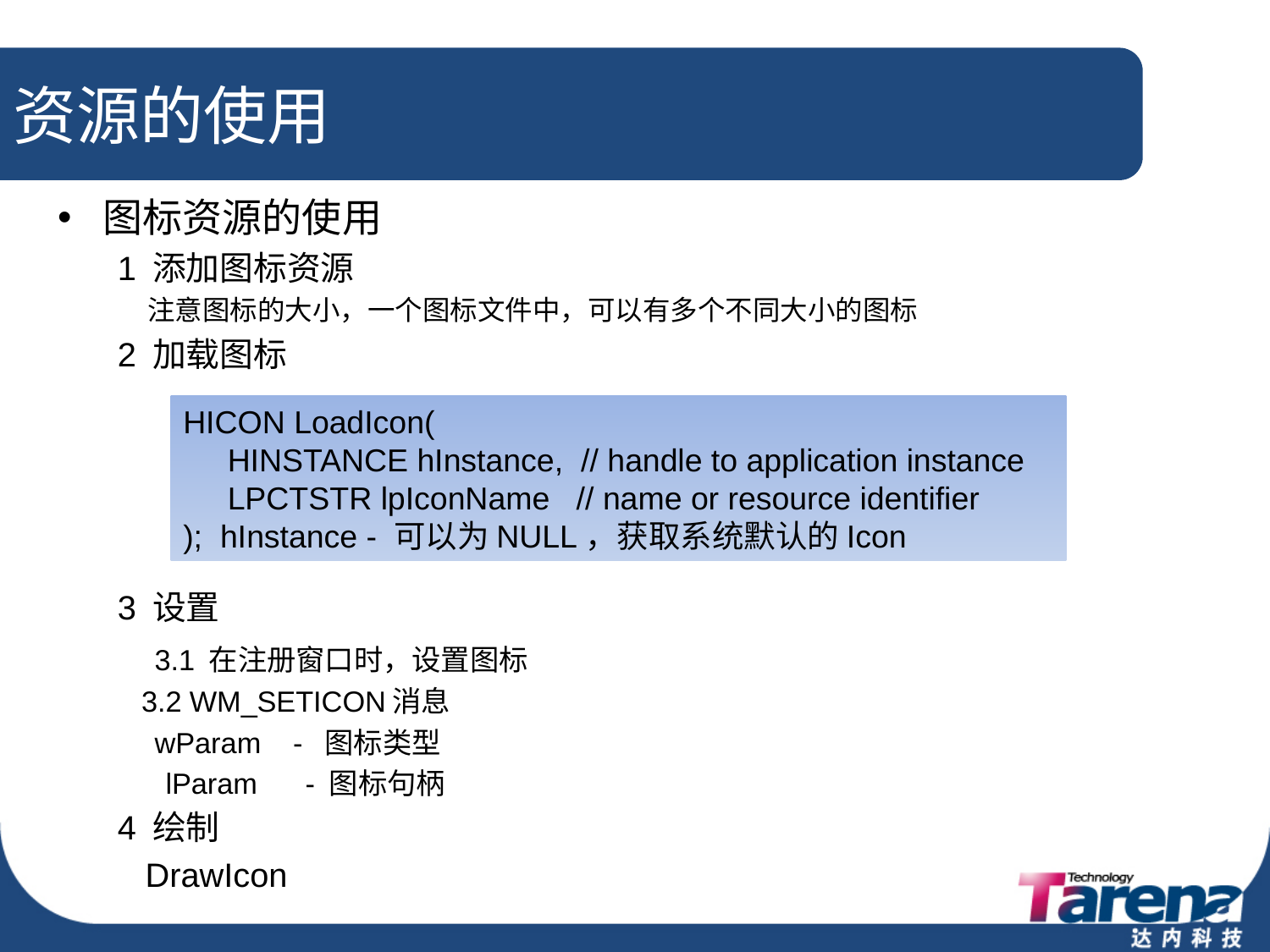

# 资源的使用
图标资源的使用
1 添加图标资源
    注意图标的大小，一个图标文件中，可以有多个不同大小的图标
2 加载图标

3 设置
	3.1 在注册窗口时，设置图标
   3.2 WM_SETICON消息
		wParam    -  图标类型
      lParam      - 图标句柄
4 绘制
   DrawIcon
HICON LoadIcon(
     HINSTANCE hInstance,  // handle to application instance
     LPCTSTR lpIconName   // name or resource identifier
);  hInstance - 可以为NULL，获取系统默认的Icon